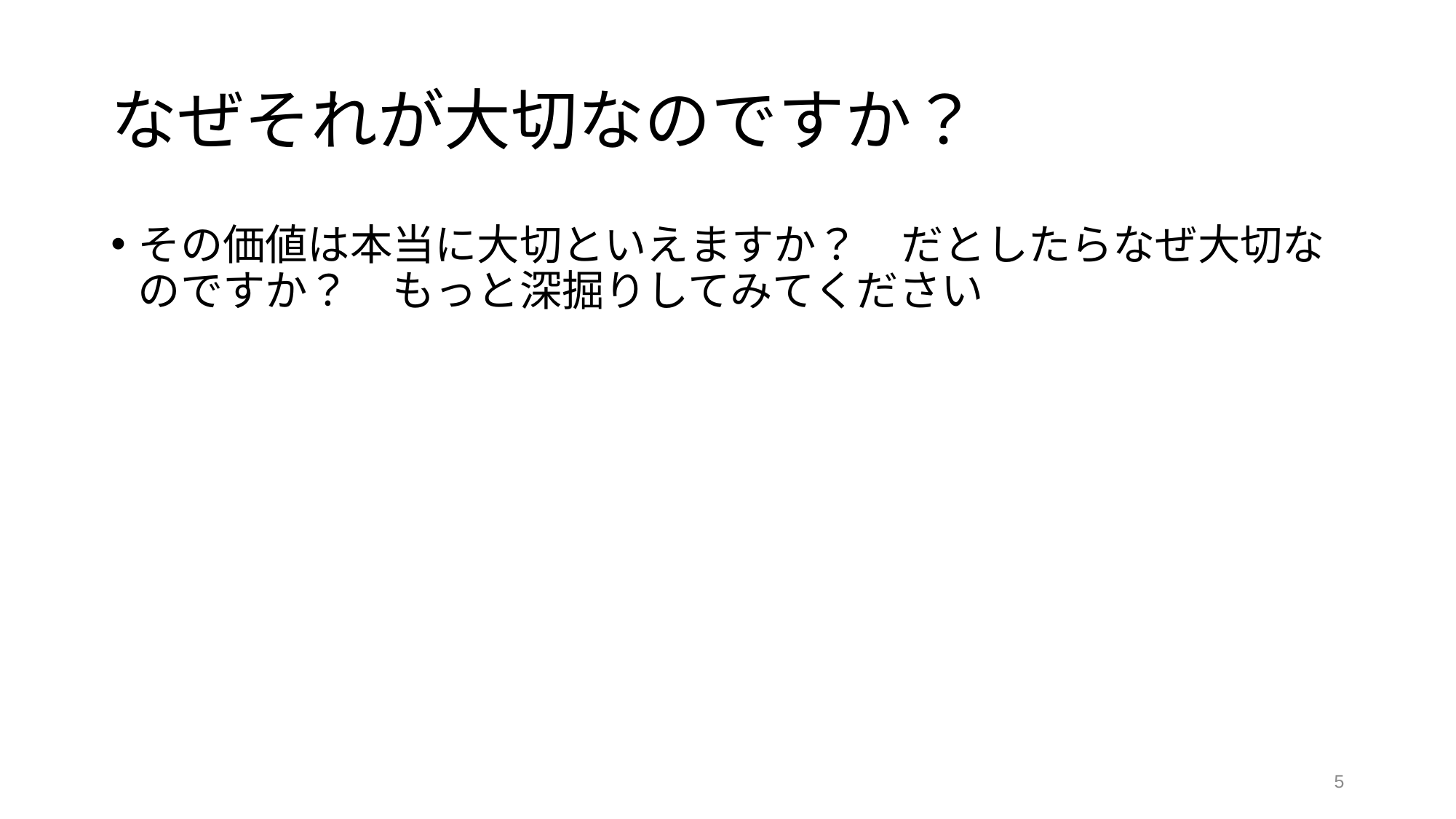

# なぜそれが大切なのですか？
その価値は本当に大切といえますか？　だとしたらなぜ大切なのですか？　もっと深掘りしてみてください
5